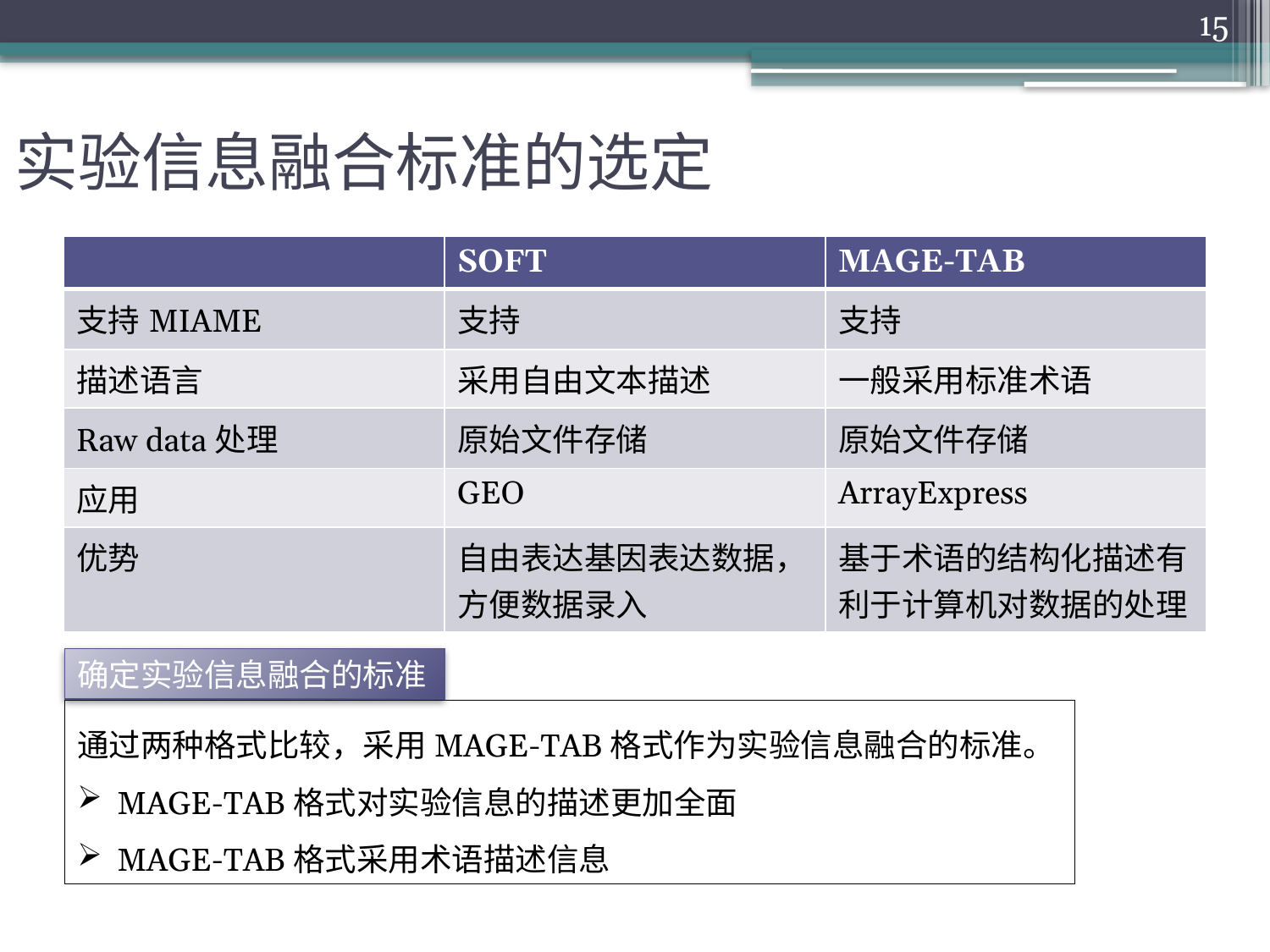

15
# 实验信息融合标准的选定
|  | SOFT | MAGE-TAB |
| --- | --- | --- |
| 支持MIAME | 支持 | 支持 |
| 描述语言 | 采用自由文本描述 | 一般采用标准术语 |
| Raw data处理 | 原始文件存储 | 原始文件存储 |
| 应用 | GEO | ArrayExpress |
| 优势 | 自由表达基因表达数据，方便数据录入 | 基于术语的结构化描述有利于计算机对数据的处理 |
确定实验信息融合的标准
通过两种格式比较，采用MAGE-TAB格式作为实验信息融合的标准。
MAGE-TAB格式对实验信息的描述更加全面
MAGE-TAB格式采用术语描述信息